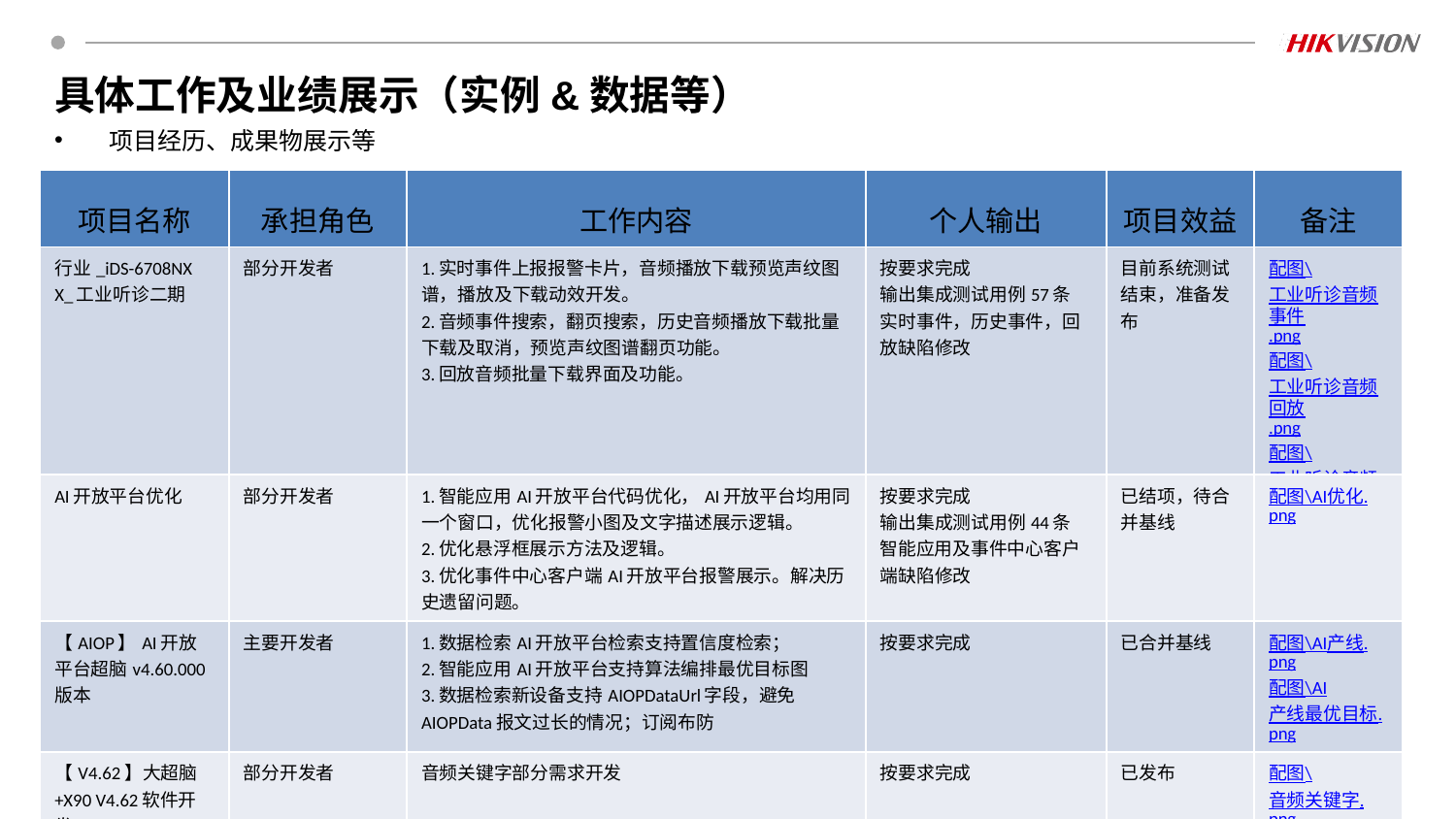

# 具体工作及业绩展示（实例&数据等）
项目经历、成果物展示等
| 项目名称 | 承担角色 | 工作内容 | 个人输出 | 项目效益 | 备注 |
| --- | --- | --- | --- | --- | --- |
| 行业\_iDS-6708NX X\_工业听诊二期 | 部分开发者 | 1.实时事件上报报警卡片，音频播放下载预览声纹图谱，播放及下载动效开发。 2.音频事件搜索，翻页搜索，历史音频播放下载批量下载及取消，预览声纹图谱翻页功能。 3.回放音频批量下载界面及功能。 | 按要求完成 输出集成测试用例57条 实时事件，历史事件，回放缺陷修改 | 目前系统测试结束，准备发布 | 配图\工业听诊音频事件.png 配图\工业听诊音频回放.png 配图\工业听诊音频事件.png |
| AI开放平台优化 | 部分开发者 | 1.智能应用AI开放平台代码优化，AI开放平台均用同一个窗口，优化报警小图及文字描述展示逻辑。 2.优化悬浮框展示方法及逻辑。 3.优化事件中心客户端AI开放平台报警展示。解决历史遗留问题。 | 按要求完成 输出集成测试用例44条 智能应用及事件中心客户端缺陷修改 | 已结项，待合并基线 | 配图\AI优化.png |
| 【AIOP】AI开放平台超脑v4.60.000版本 | 主要开发者 | 1.数据检索AI开放平台检索支持置信度检索； 2.智能应用AI开放平台支持算法编排最优目标图 3.数据检索新设备支持AIOPDataUrl字段，避免AIOPData报文过长的情况；订阅布防 | 按要求完成 | 已合并基线 | 配图\AI产线.png 配图\AI产线最优目标.png |
| 【V4.62】大超脑+X90 V4.62软件开发 | 部分开发者 | 音频关键字部分需求开发 | 按要求完成 | 已发布 | 配图\音频关键字.png |
| 基于G5H8平台IPD行业水尺枪球产品 | 主要开发者 | 接入水尺水位检测事件和水尺雨量检测事件 | 按要求完成 | 已合并基线 |  |
| 3.9.0 | 部分开发者 | 1.增加在线客服入口 2.增加自动备份删除功能，自定义保存时间 3.磁盘剩余空间提示，安全问题更换 | 按要求完成 输出集成测试用例 |  | 配图\3.9.png 配图\3.9\_2.png |